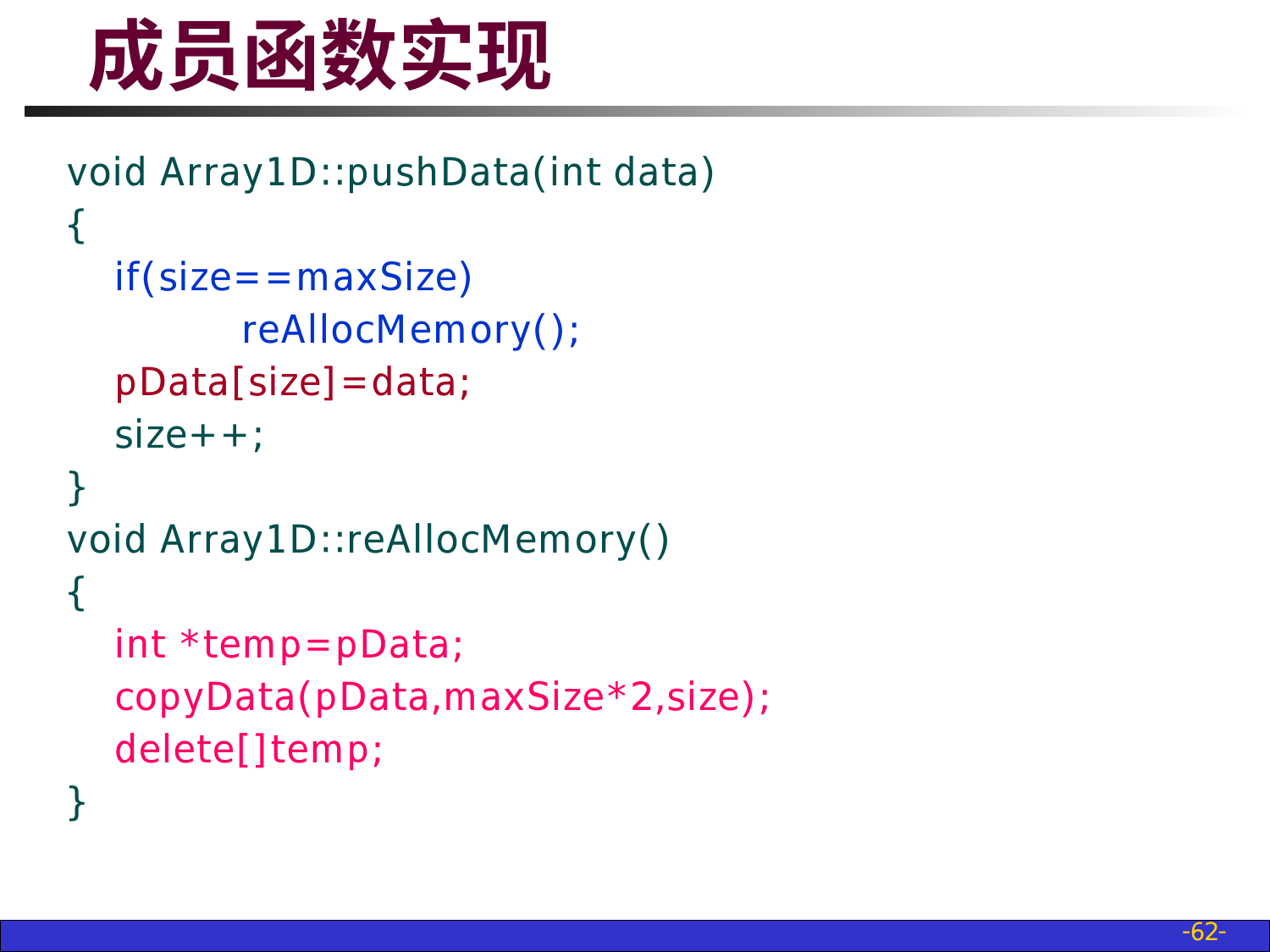

# 成员函数实现
void Array1D::pushData(int data)
{
	if(size==maxSize)
		reAllocMemory();
	pData[size]=data;
	size++;
}
void Array1D::reAllocMemory()
{
	int *temp=pData;
	copyData(pData,maxSize*2,size);
	delete[]temp;
}
-62-